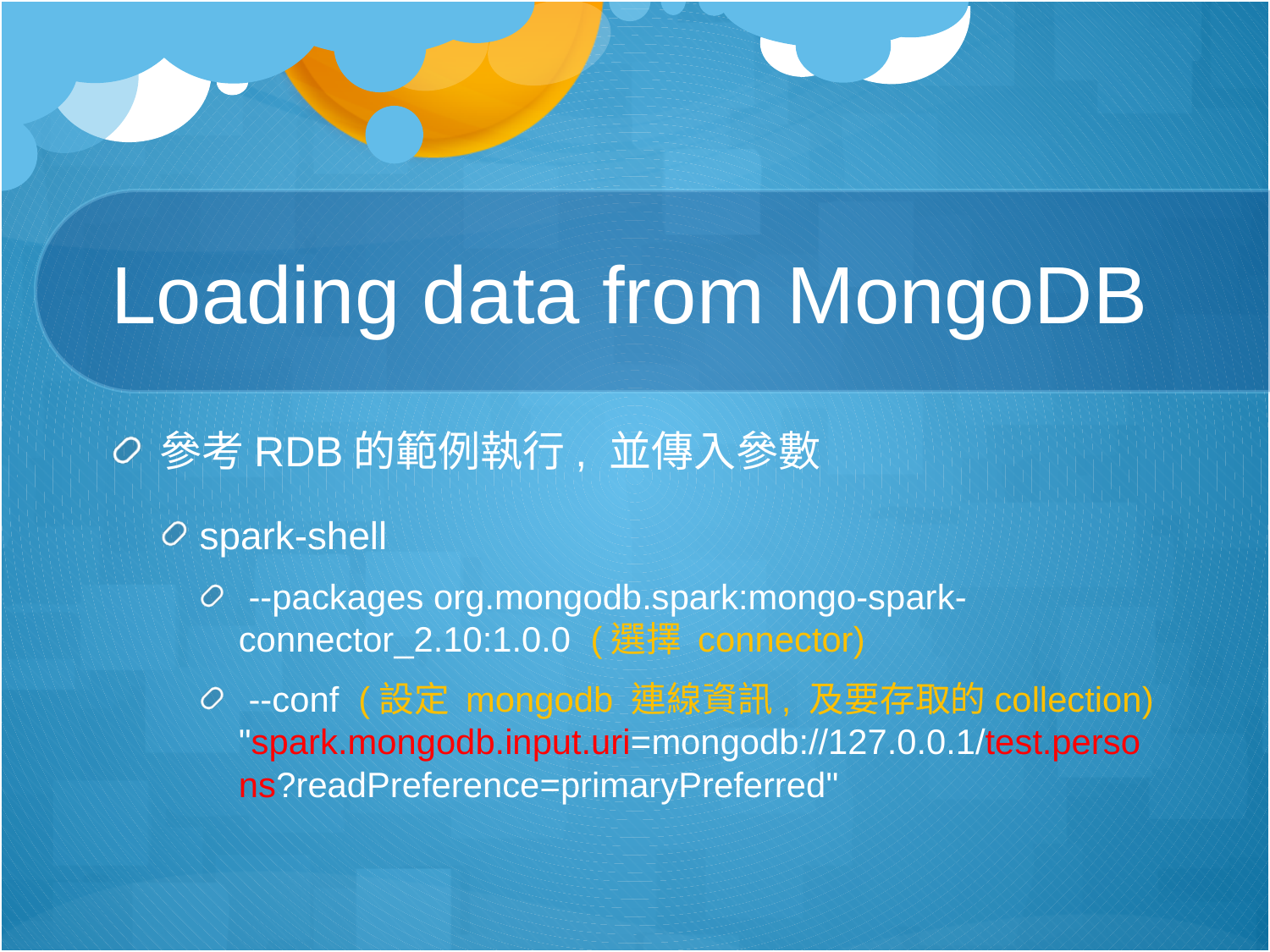

# Loading data from MongoDB
參考RDB的範例執行, 並傳入參數
spark-shell
 --packages org.mongodb.spark:mongo-spark-connector_2.10:1.0.0  (選擇 connector)
 --conf  (設定 mongodb 連線資訊, 及要存取的collection) "spark.mongodb.input.uri=mongodb://127.0.0.1/test.persons?readPreference=primaryPreferred"